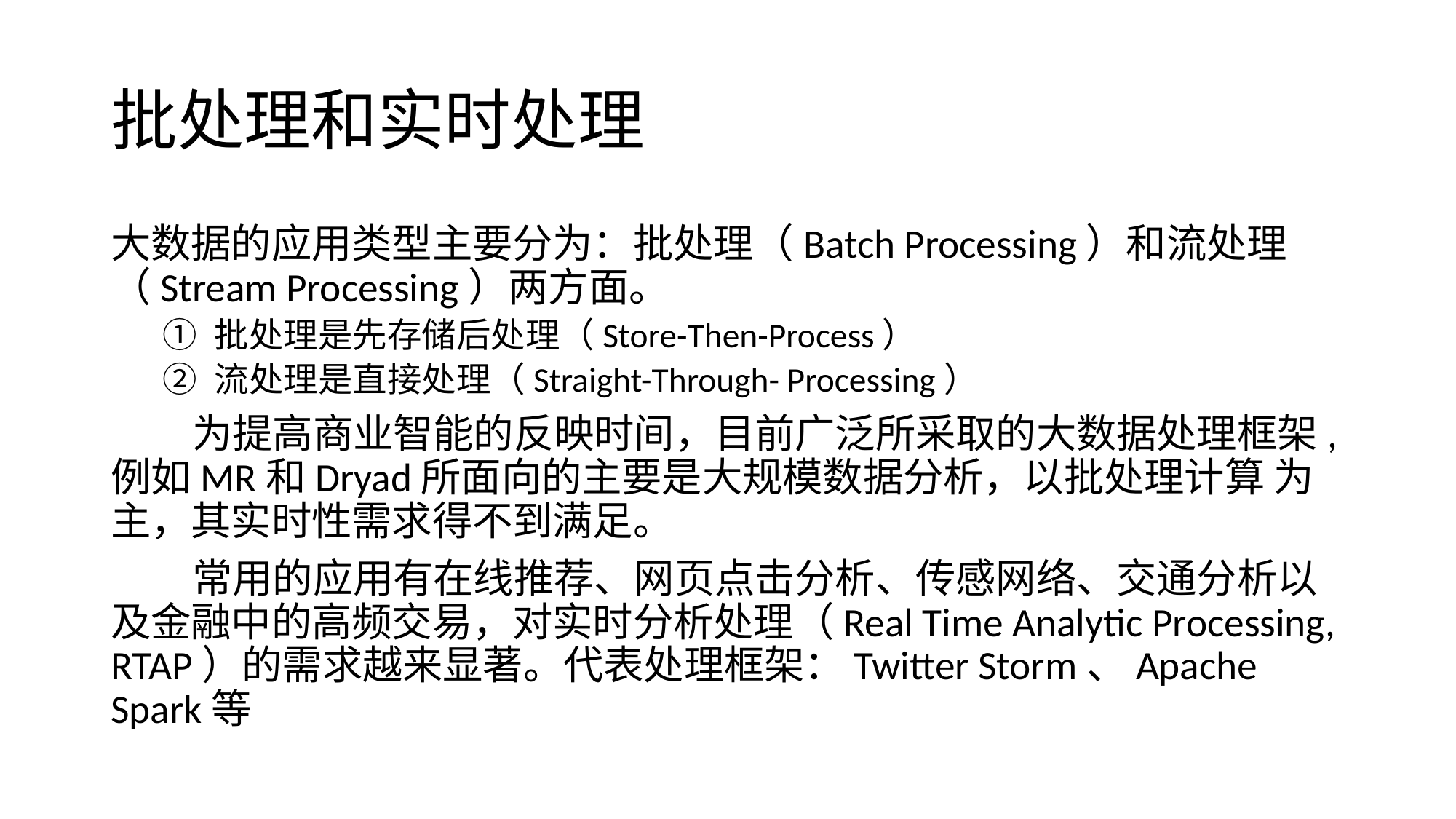

# 批处理和实时处理
大数据的应用类型主要分为：批处理（Batch Processing）和流处理（Stream Processing）两方面。
批处理是先存储后处理（Store-Then-Process）
流处理是直接处理（Straight-Through- Processing）
为提高商业智能的反映时间，目前广泛所采取的大数据处理框架,例如MR和Dryad所面向的主要是大规模数据分析，以批处理计算 为主，其实时性需求得不到满足。
常用的应用有在线推荐、网页点击分析、传感网络、交通分析以及金融中的高频交易，对实时分析处理（Real Time Analytic Processing, RTAP）的需求越来显著。代表处理框架：Twitter Storm、Apache Spark等